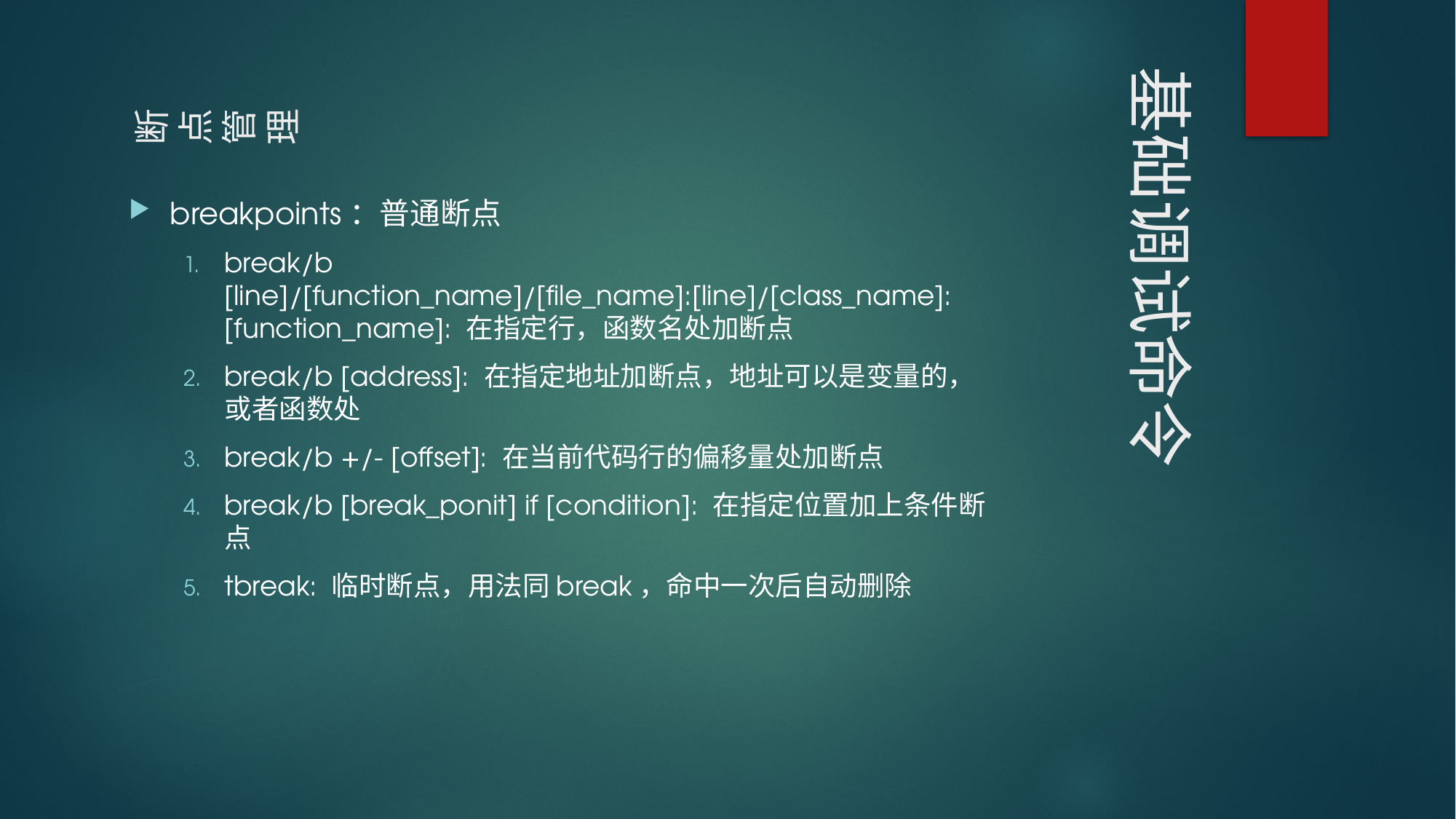

# 断点管理
基础调试命令
breakpoints：普通断点
break/b [line]/[function_name]/[file_name]:[line]/[class_name]:[function_name]: 在指定行，函数名处加断点
break/b [address]: 在指定地址加断点，地址可以是变量的，或者函数处
break/b +/- [offset]: 在当前代码行的偏移量处加断点
break/b [break_ponit] if [condition]: 在指定位置加上条件断点
tbreak: 临时断点，用法同break，命中一次后自动删除